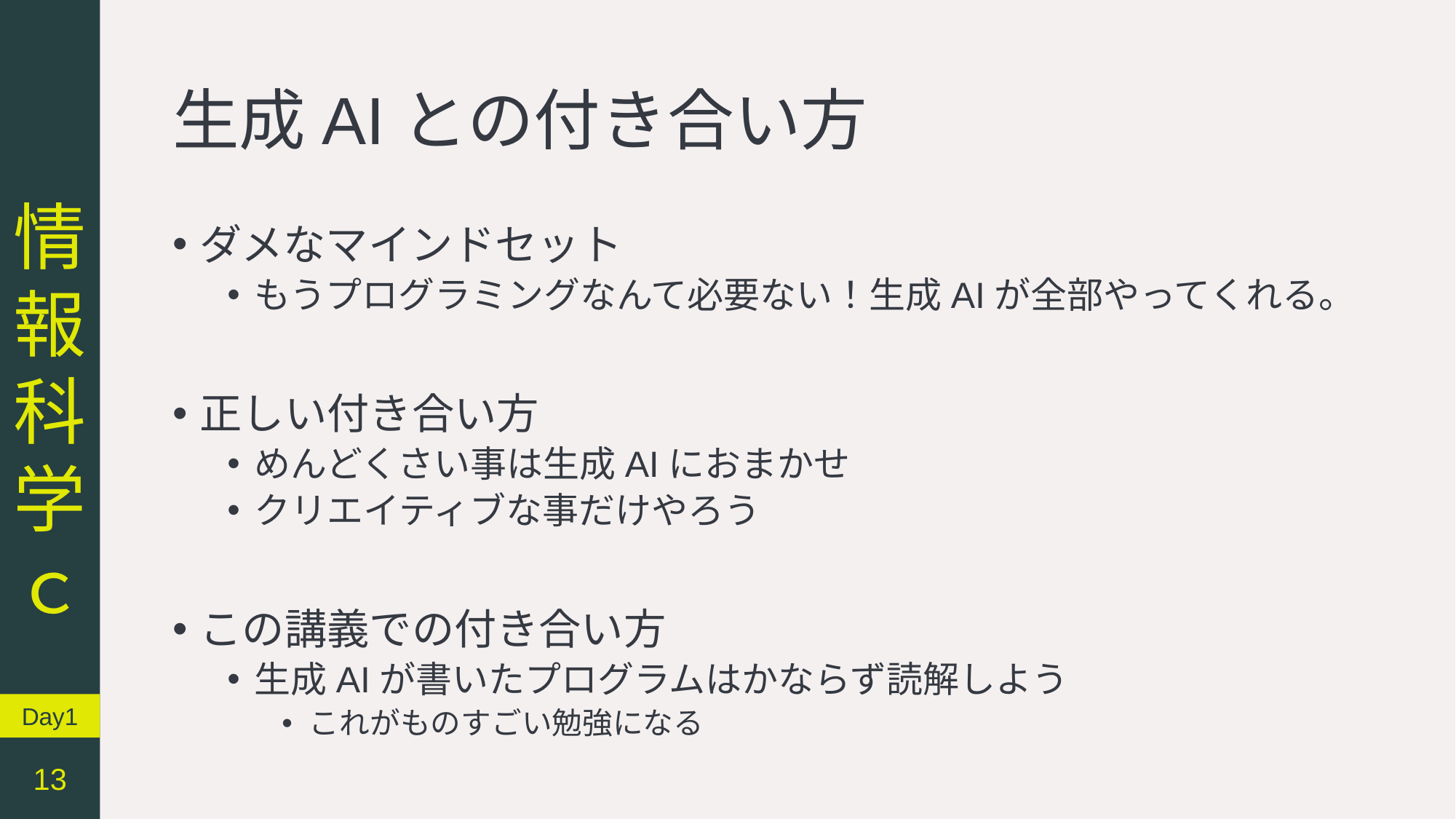

情報科学ｃ
# 生成AIとの付き合い方
ダメなマインドセット
もうプログラミングなんて必要ない！生成AIが全部やってくれる。

正しい付き合い方
めんどくさい事は生成AIにおまかせ
クリエイティブな事だけやろう

この講義での付き合い方
生成AIが書いたプログラムはかならず読解しよう
これがものすごい勉強になる
Day1
13